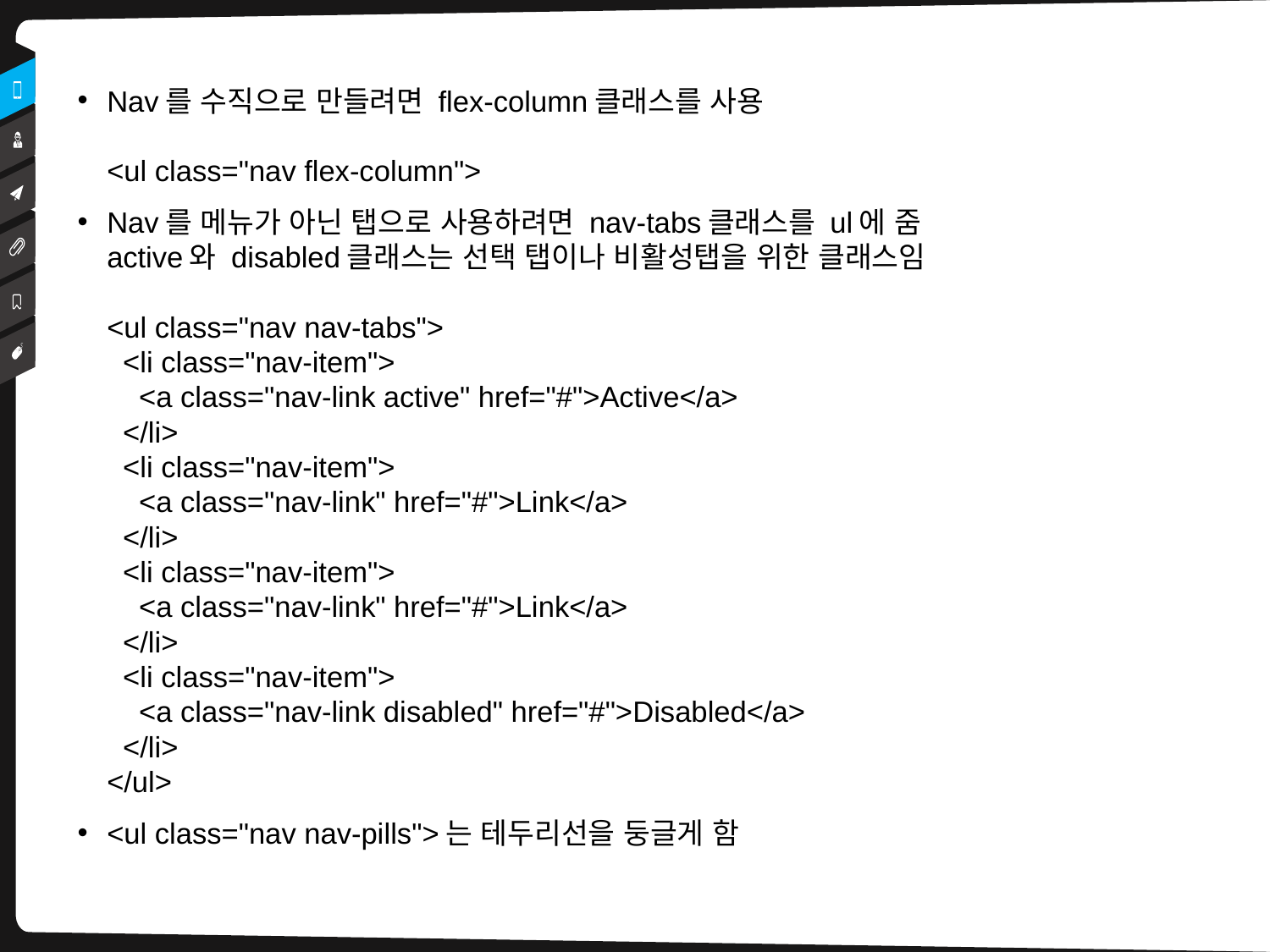

Nav를 수직으로 만들려면 flex-column클래스를 사용
<ul class="nav flex-column">
Nav를 메뉴가 아닌 탭으로 사용하려면 nav-tabs클래스를 ul에 줌
active와 disabled클래스는 선택 탭이나 비활성탭을 위한 클래스임
<ul class="nav nav-tabs">
  <li class="nav-item">
    <a class="nav-link active" href="#">Active</a>
  </li>
  <li class="nav-item">
    <a class="nav-link" href="#">Link</a>
  </li>
  <li class="nav-item">
    <a class="nav-link" href="#">Link</a>
  </li>
  <li class="nav-item">
    <a class="nav-link disabled" href="#">Disabled</a>
  </li>
</ul>
<ul class="nav nav-pills">는 테두리선을 둥글게 함